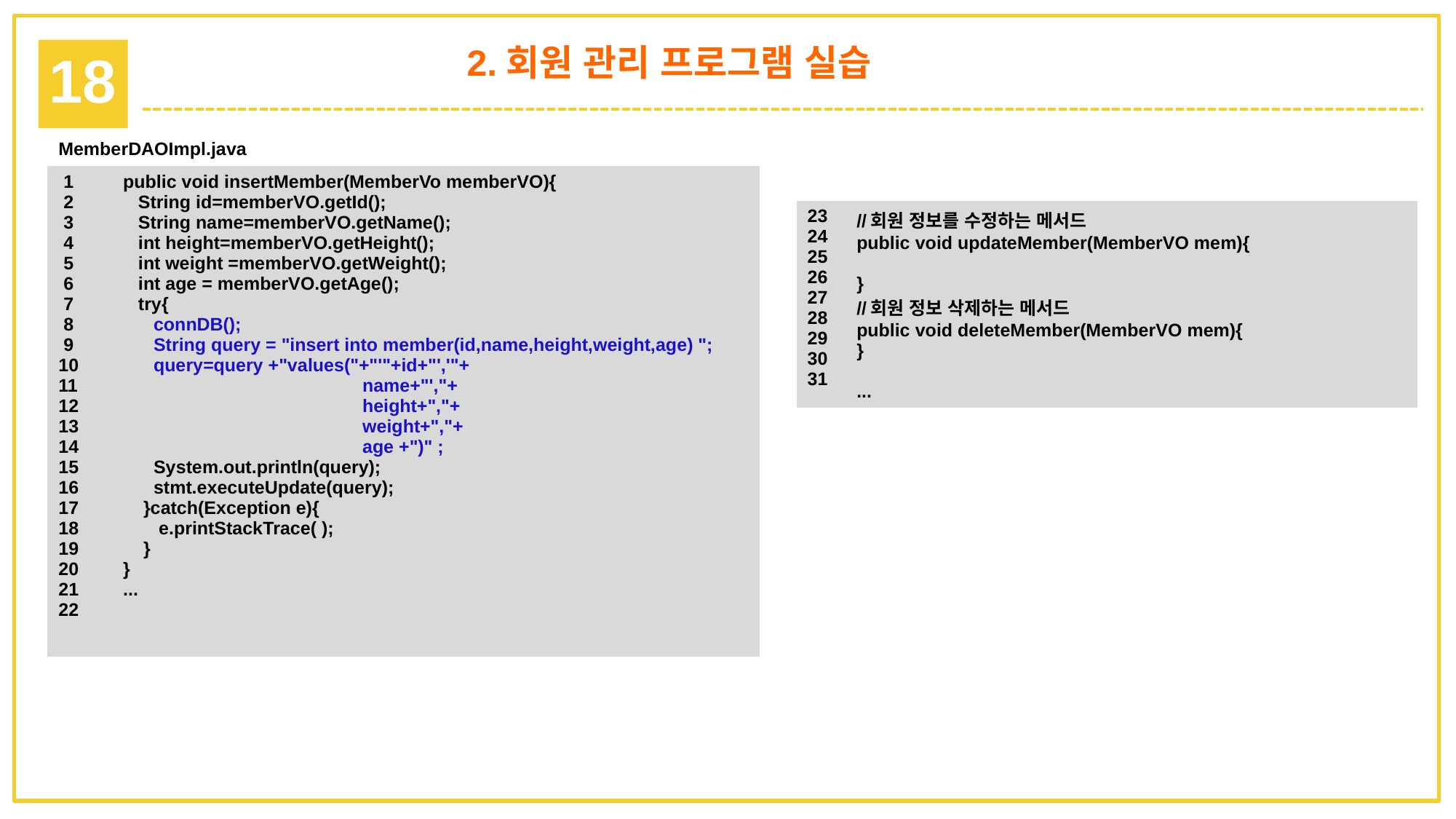

2.회원 관리 프로그램 실습
18

| MemberDAOImpl.java |  |
| --- | --- |
| 1 2 3 4 5 6 7 8 9 10 11 12 13 14 15 16 17 18 19 20 21 22 | public void insertMember(MemberVo memberVO){ String id=memberVO.getId(); String name=memberVO.getName(); int height=memberVO.getHeight(); int weight =memberVO.getWeight(); int age = memberVO.getAge(); try{ connDB(); String query = "insert into member(id,name,height,weight,age) "; query=query +"values("+"'"+id+"','"+ name+"',"+ height+","+ weight+","+ age +")" ; System.out.println(query); stmt.executeUpdate(query); }catch(Exception e){ e.printStackTrace( ); } } ... |
|  |  |
| --- | --- |
| 23 24 25 26 27 28 29 30 31 | //회원 정보를 수정하는 메서드 public void updateMember(MemberVO mem){ } //회원 정보 삭제하는 메서드 public void deleteMember(MemberVO mem){ } ... |